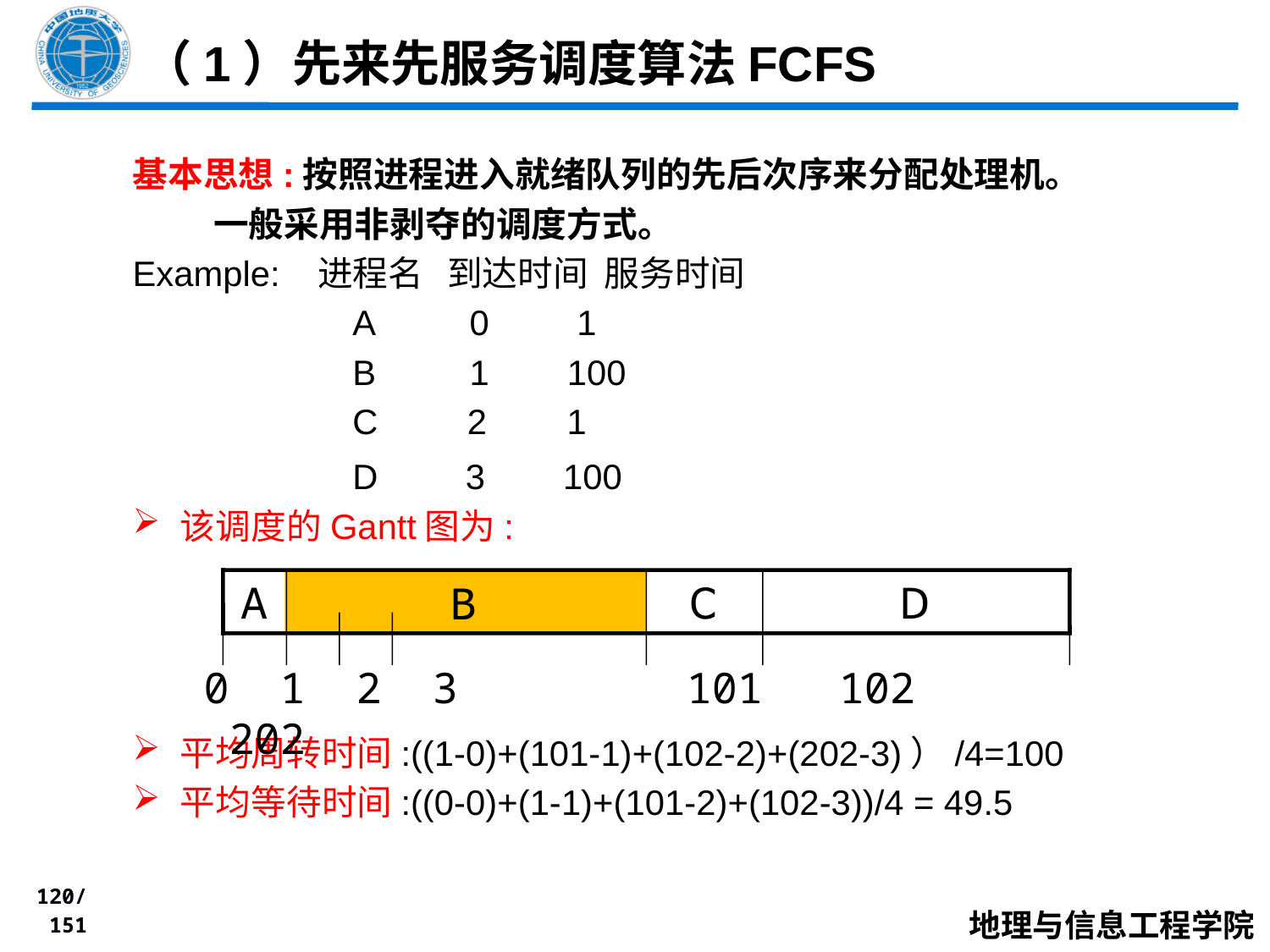

# （1）先来先服务调度算法FCFS
基本思想:按照进程进入就绪队列的先后次序来分配处理机。
         一般采用非剥夺的调度方式。
Example:   进程名   到达时间  服务时间
   A	  0         1
   B 	  1        100
   C	   2              1
   D         3        100
该调度的Gantt图为:

平均周转时间:((1-0)+(101-1)+(102-2)+(202-3)）/4=100
平均等待时间:((0-0)+(1-1)+(101-2)+(102-3))/4 = 49.5
A

C
D

B

0  1  2  3         101   102          202